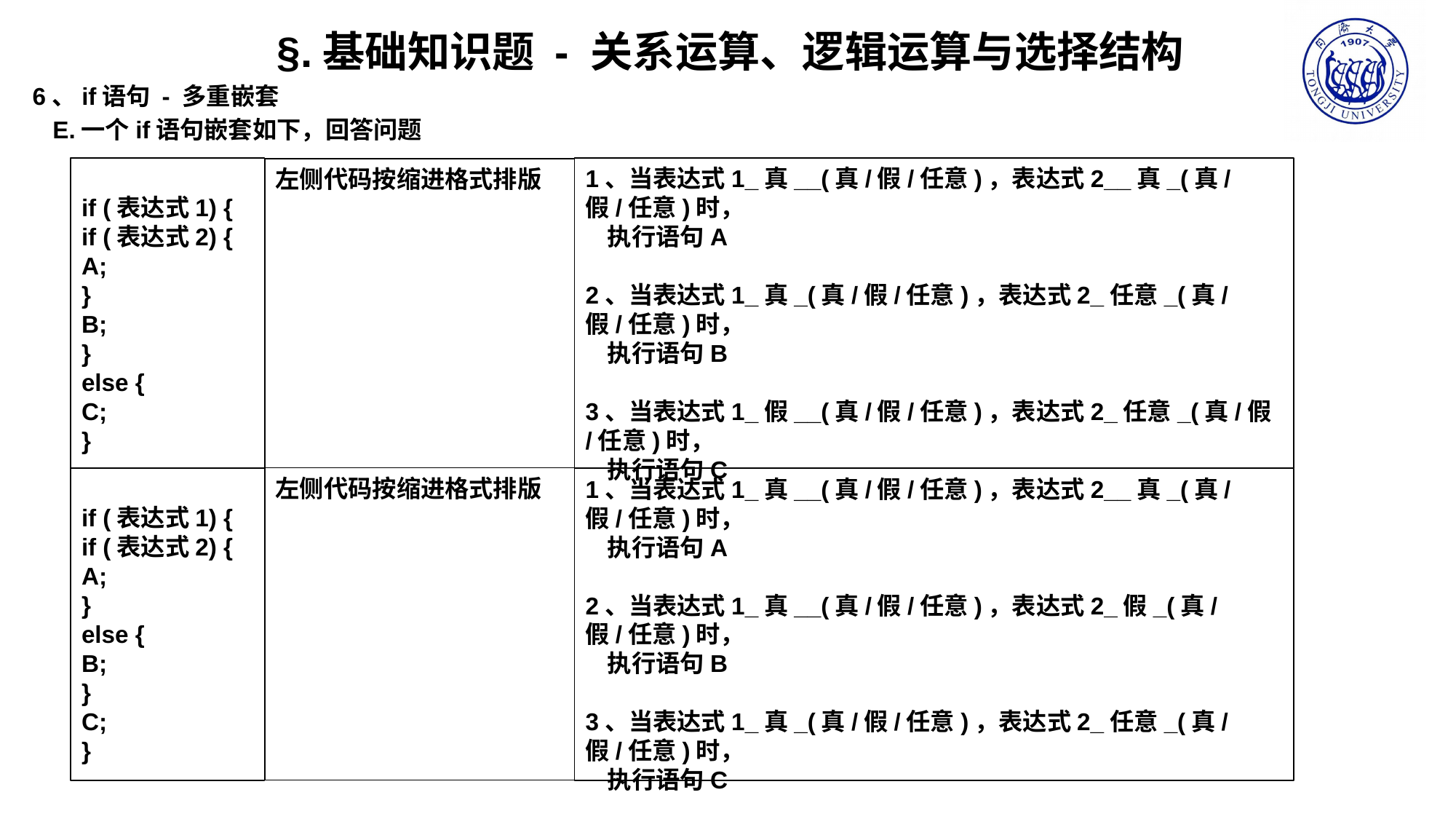

§.基础知识题 - 关系运算、逻辑运算与选择结构
6、if语句 - 多重嵌套
   E.一个if语句嵌套如下，回答问题

if (表达式1) {
if (表达式2) {
A;
}
B;
}
else {
C;
}
1、当表达式1_真__(真/假/任意)，表达式2__真_(真/假/任意)时，
   执行语句A

2、当表达式1_真_(真/假/任意)，表达式2_任意_(真/假/任意)时，
   执行语句B

3、当表达式1_假__(真/假/任意)，表达式2_任意_(真/假/任意)时，
   执行语句C
左侧代码按缩进格式排版
左侧代码按缩进格式排版

if (表达式1) {
if (表达式2) {
A;
}
else {
B;
}
C;
}
1、当表达式1_真__(真/假/任意)，表达式2__真_(真/假/任意)时，
   执行语句A

2、当表达式1_真__(真/假/任意)，表达式2_假_(真/假/任意)时，
   执行语句B

3、当表达式1_真_(真/假/任意)，表达式2_任意_(真/假/任意)时，
   执行语句C